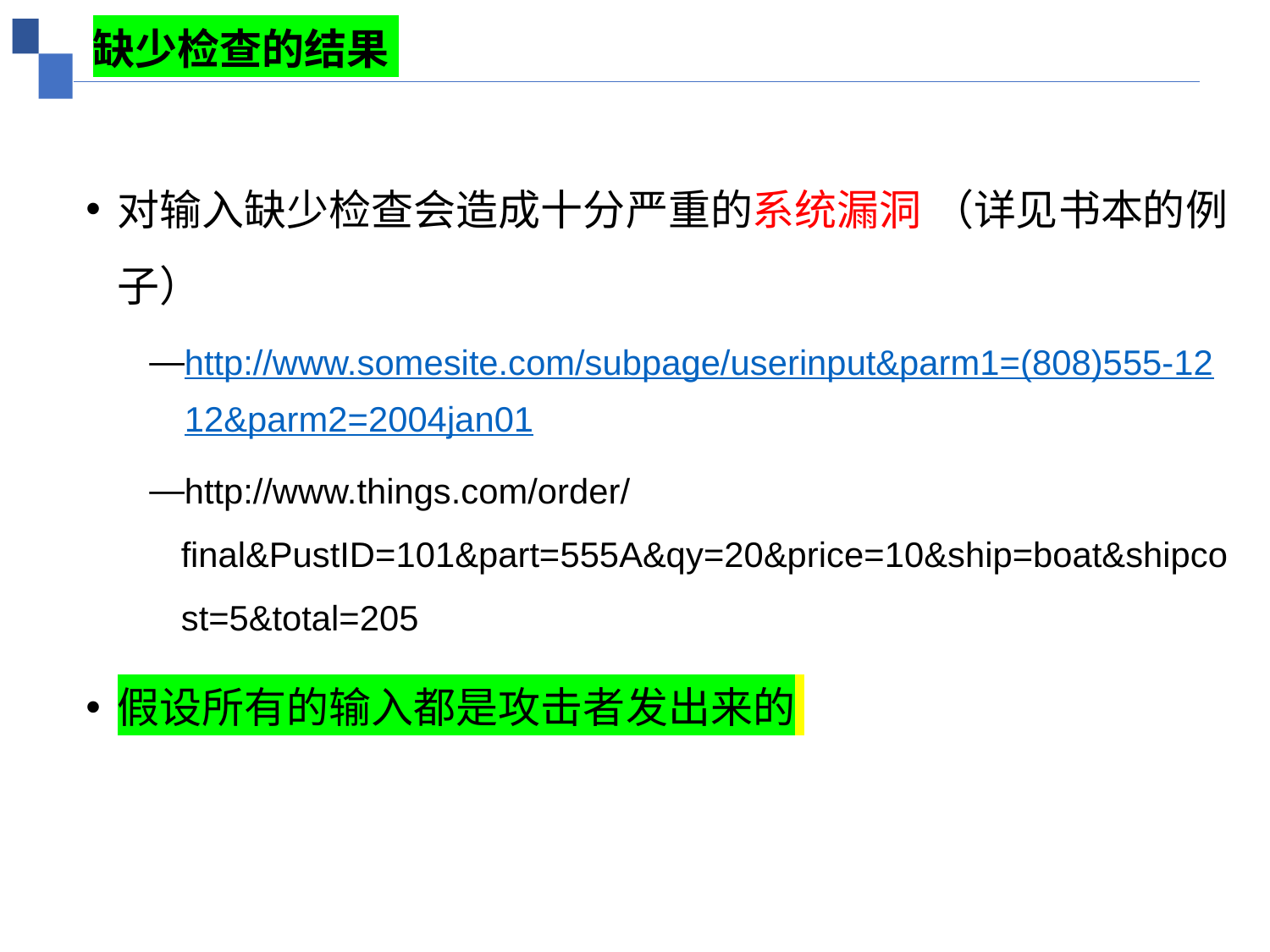

缺少检查的结果
对输入缺少检查会造成十分严重的系统漏洞 （详见书本的例子）
http://www.somesite.com/subpage/userinput&parm1=(808)555-1212&parm2=2004jan01
http://www.things.com/order/final&PustID=101&part=555A&qy=20&price=10&ship=boat&shipcost=5&total=205
假设所有的输入都是攻击者发出来的
21